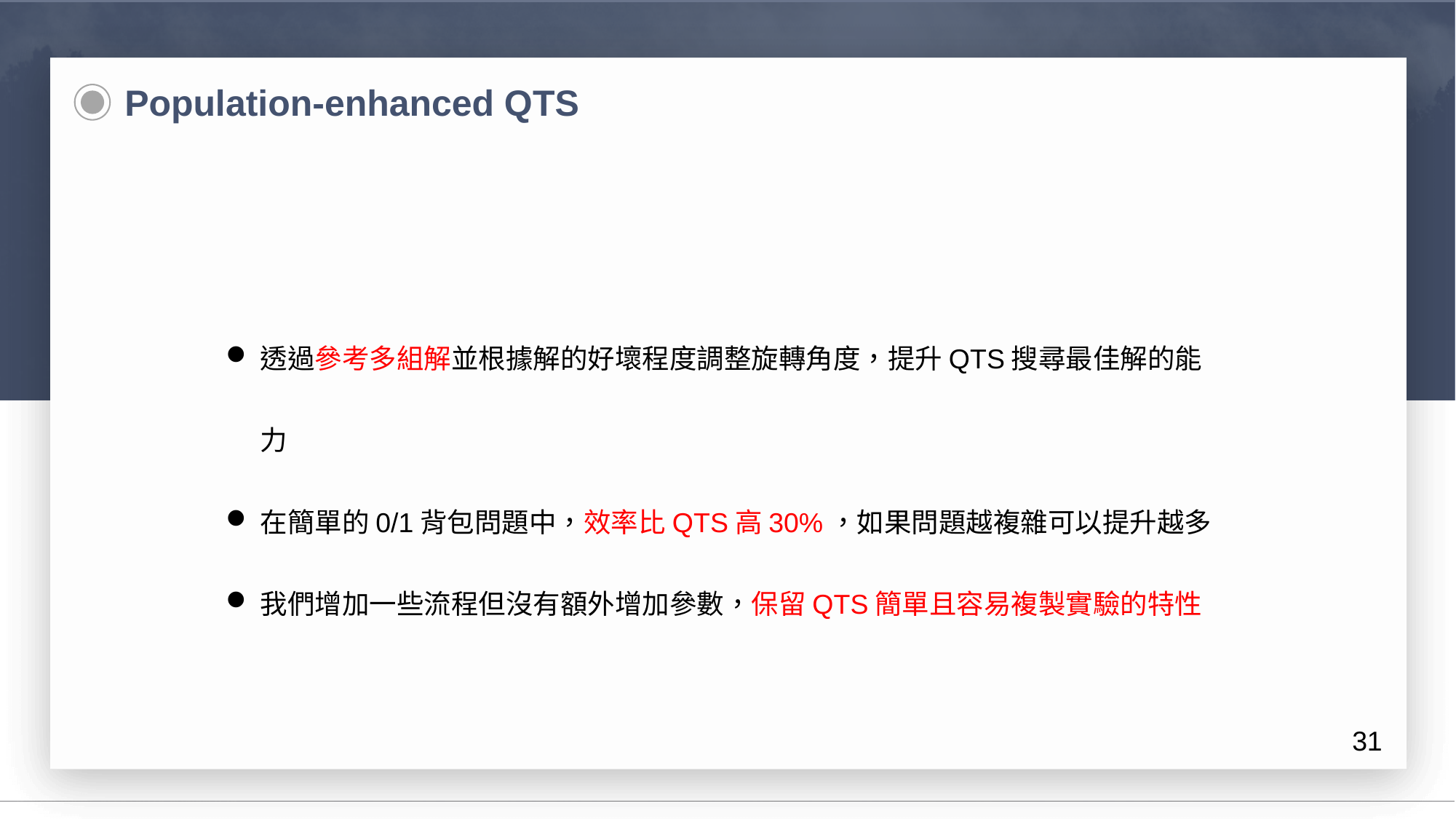

Population-enhanced QTS

透過參考多組解並根據解的好壞程度調整旋轉角度，提升QTS搜尋最佳解的能力
在簡單的0/1背包問題中，效率比QTS高30%，如果問題越複雜可以提升越多
我們增加一些流程但沒有額外增加參數，保留QTS簡單且容易複製實驗的特性
31